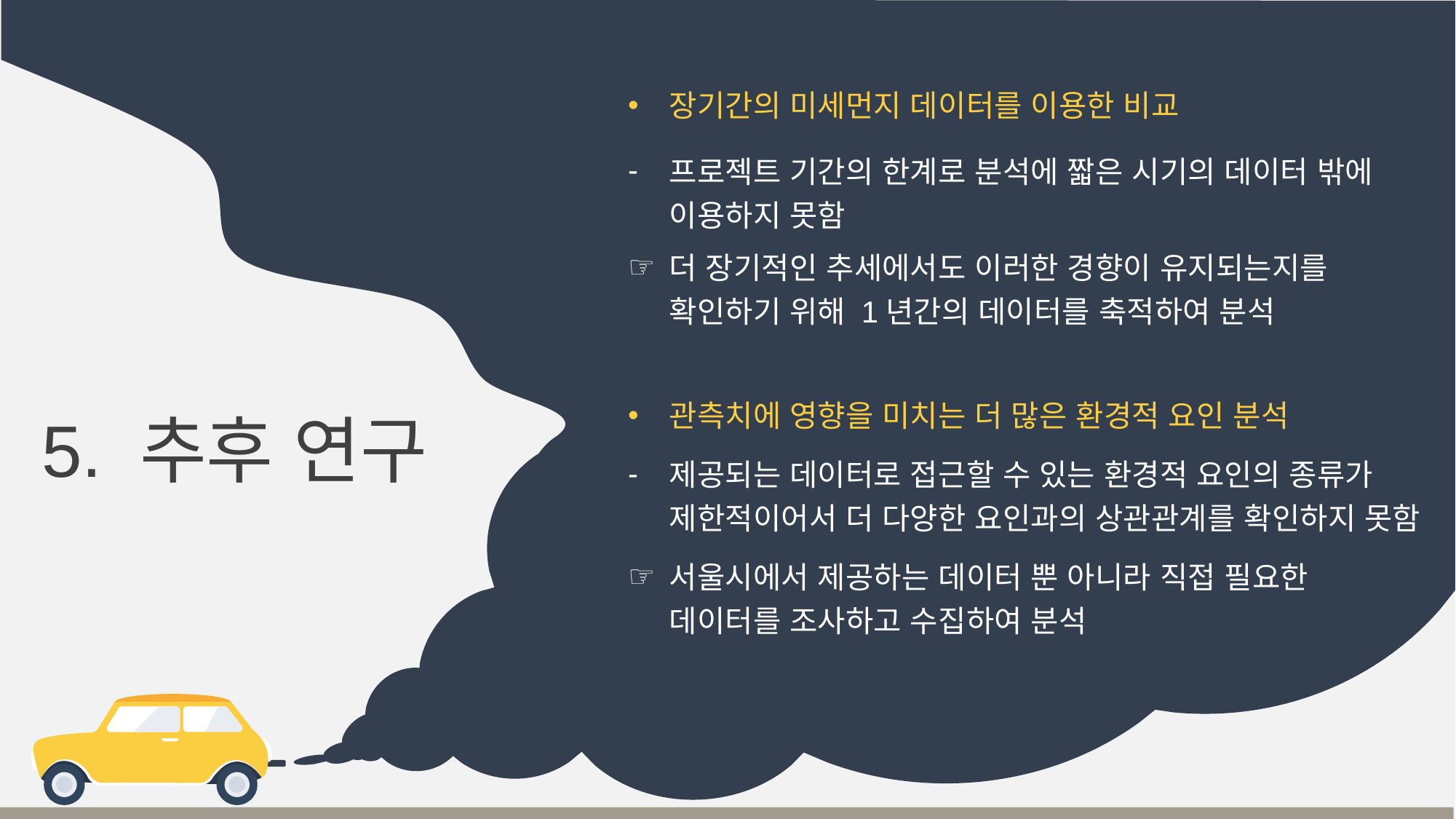

장기간의 미세먼지 데이터를 이용한 비교
프로젝트 기간의 한계로 분석에 짧은 시기의 데이터 밖에
이용하지 못함
더 장기적인 추세에서도 이러한 경향이 유지되는지를
확인하기 위해 1년간의 데이터를 축적하여 분석
5. 추후 연구
관측치에 영향을 미치는 더 많은 환경적 요인 분석
제공되는 데이터로 접근할 수 있는 환경적 요인의 종류가
제한적이어서 더 다양한 요인과의 상관관계를 확인하지 못함
서울시에서 제공하는 데이터 뿐 아니라 직접 필요한
데이터를 조사하고 수집하여 분석